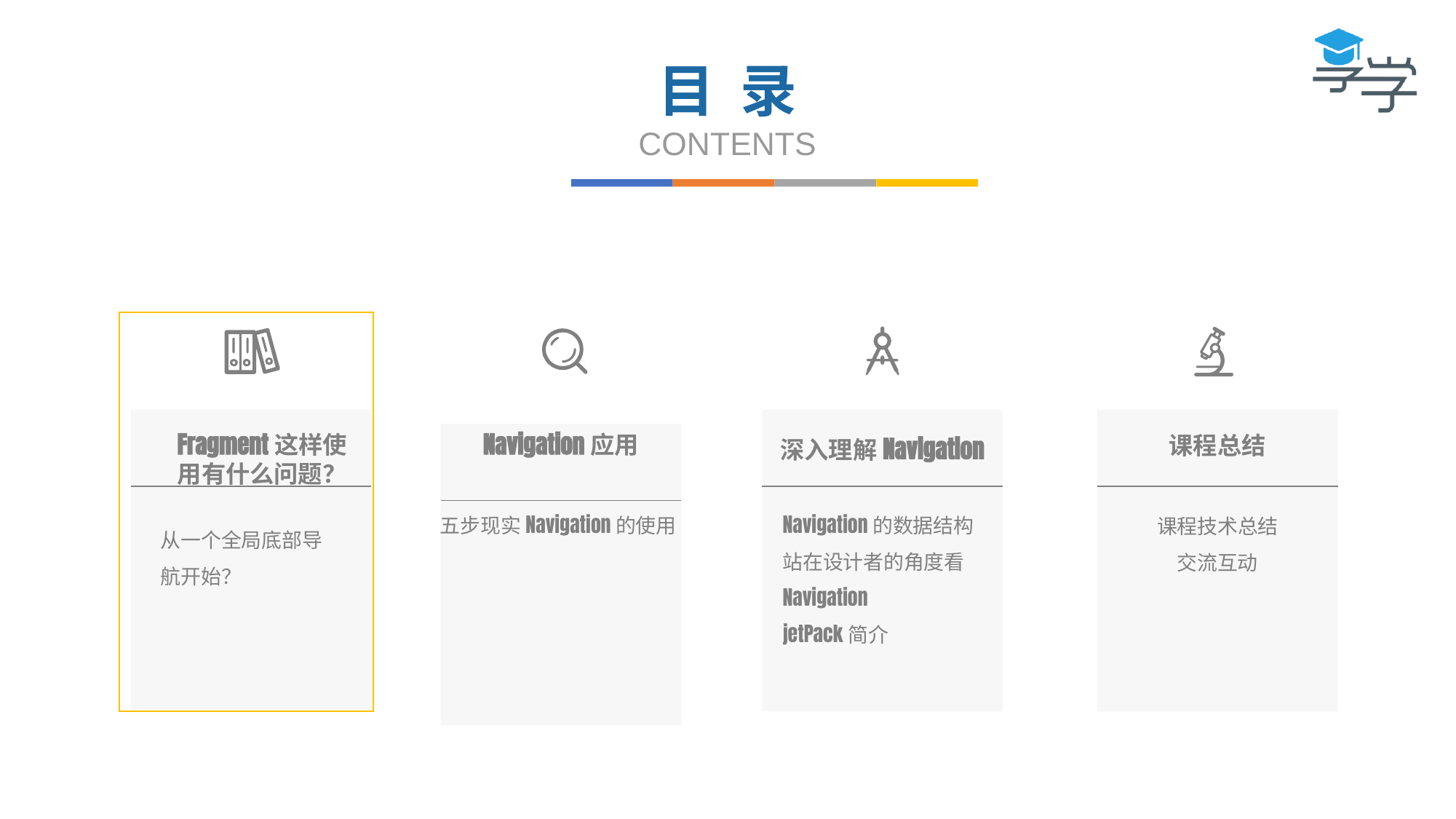

目  录
CONTENTS

Fragment这样使用有什么问题？
Navigation应用
课程总结
深入理解Navigation
五步现实Navigation的使用

Navigation的数据结构
站在设计者的角度看Navigation
jetPack简介
课程技术总结
交流互动
从一个全局底部导
航开始？